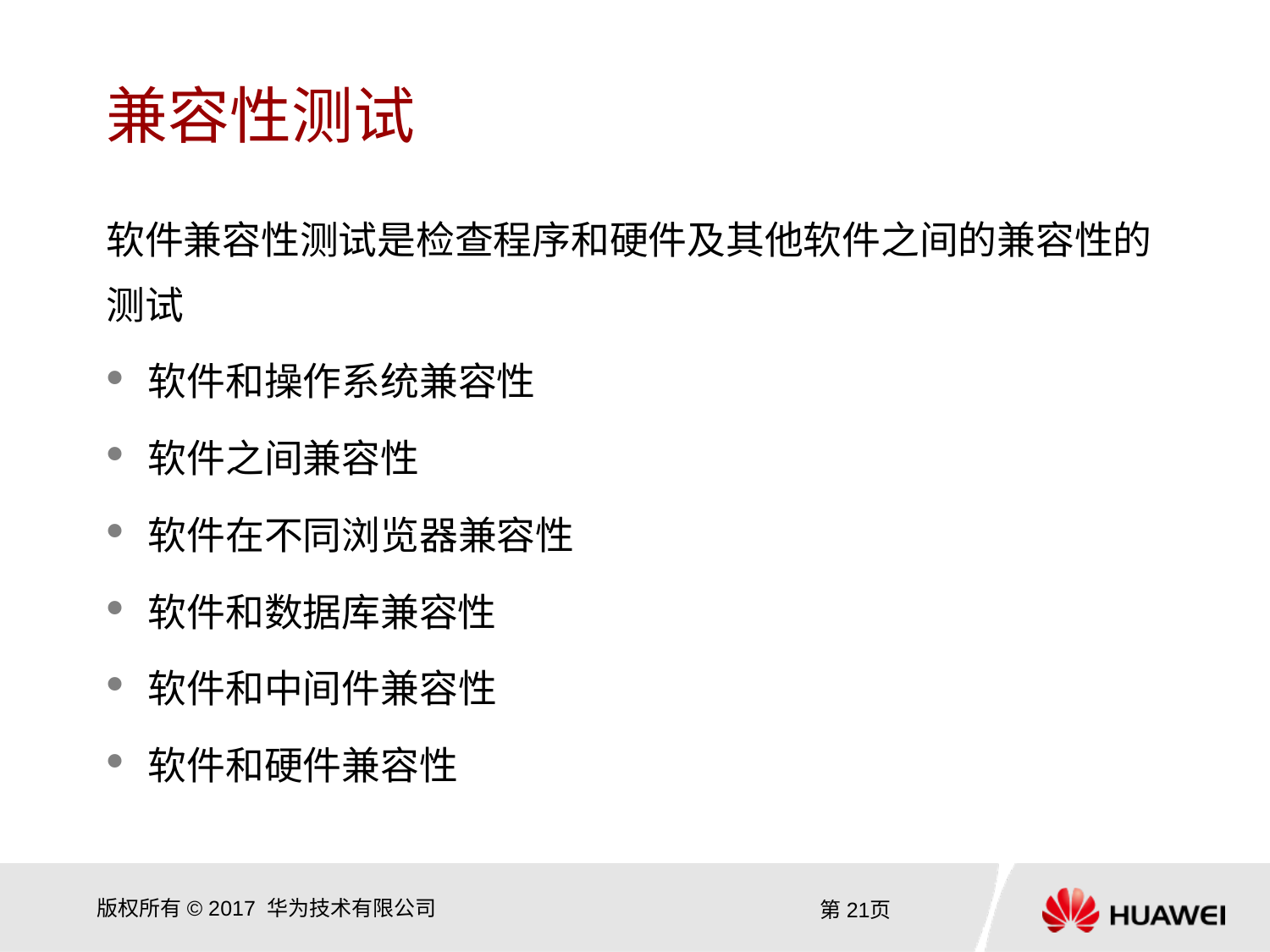

# 兼容性测试
软件兼容性测试是检查程序和硬件及其他软件之间的兼容性的测试
软件和操作系统兼容性
软件之间兼容性
软件在不同浏览器兼容性
软件和数据库兼容性
软件和中间件兼容性
软件和硬件兼容性